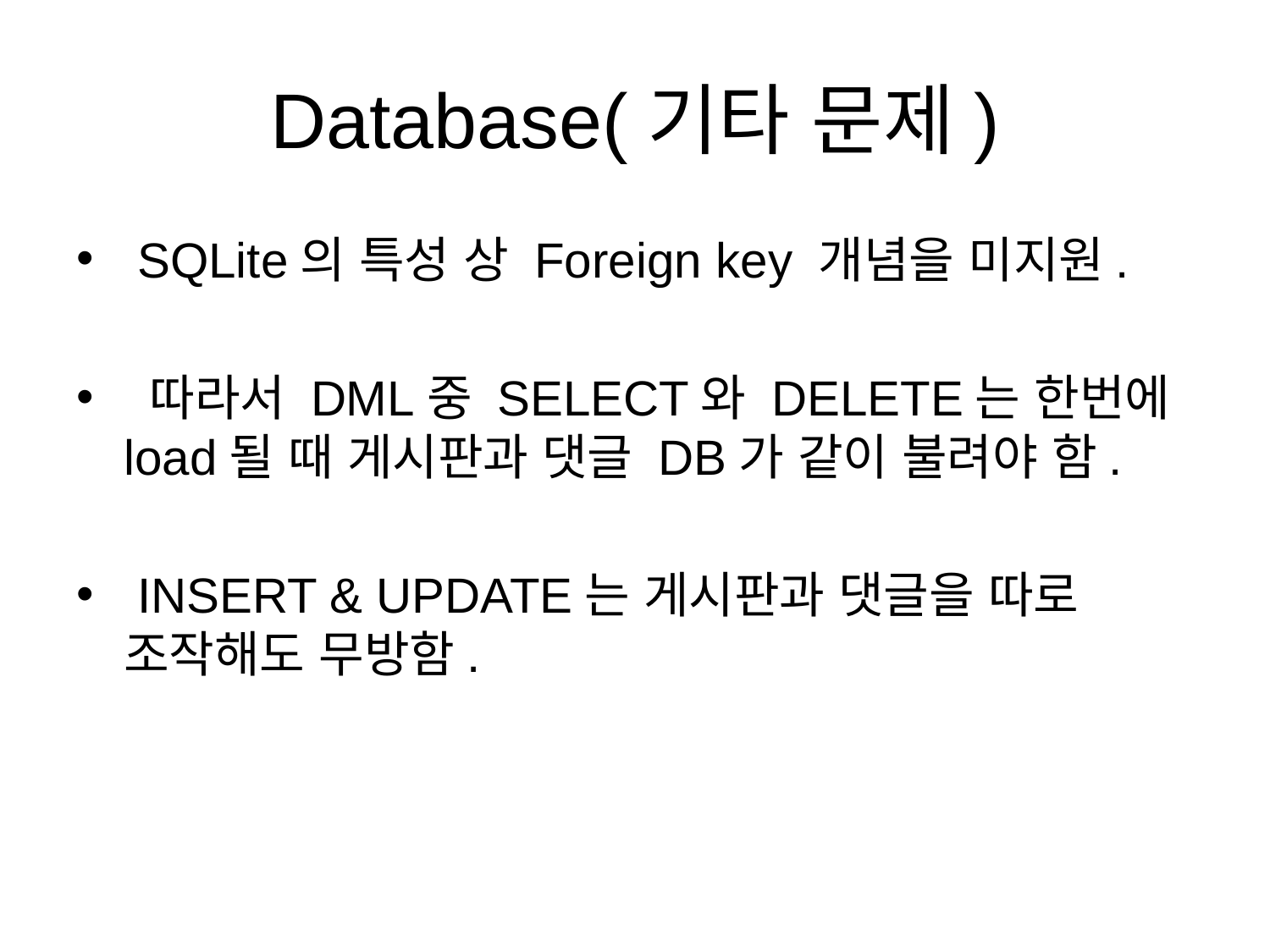

# Database(기타 문제)
 SQLite의 특성 상 Foreign key 개념을 미지원.

 따라서 DML중 SELECT와 DELETE는 한번에 load될 때 게시판과 댓글 DB가 같이 불려야 함.

 INSERT & UPDATE는 게시판과 댓글을 따로 조작해도 무방함.